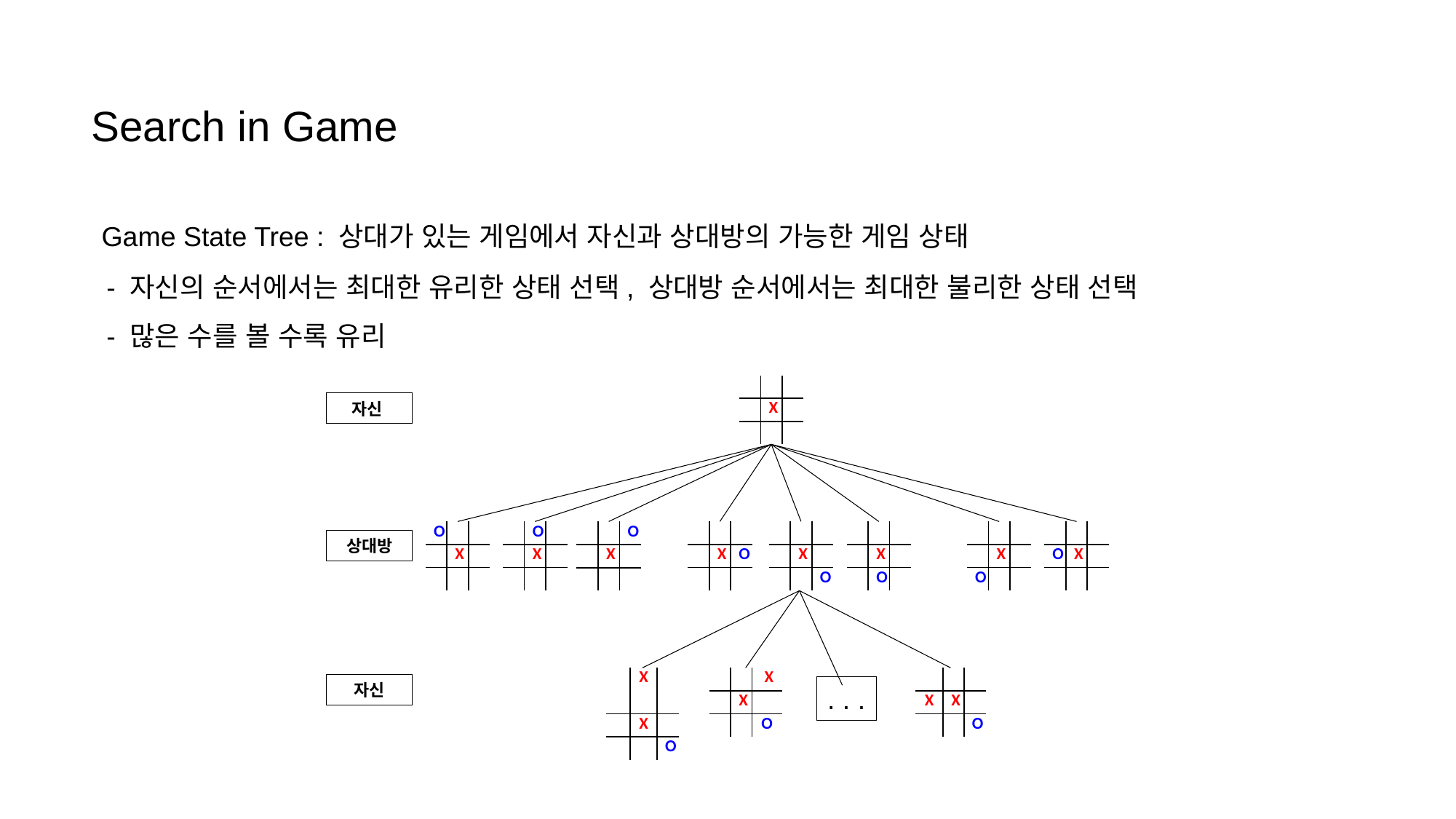

Search in Game

 Game State Tree : 상대가 있는 게임에서 자신과 상대방의 가능한 게임 상태
  - 자신의 순서에서는 최대한 유리한 상태 선택, 상대방 순서에서는 최대한 불리한 상태 선택
  - 많은 수를 볼 수록 유리
|  |  |  |
| --- | --- | --- |
|  | X |  |
|  |  |  |
자신
| O |  |  |
| --- | --- | --- |
|  | X |  |
|  |  |  |
|  | O |  |
| --- | --- | --- |
|  | X |  |
|  |  |  |
|  |  | O |
| --- | --- | --- |
|  | X |  |
|  |  |  |
|  |  |  |
| --- | --- | --- |
|  | X | O |
|  |  |  |
|  |  |  |
| --- | --- | --- |
|  | X |  |
|  |  | O |
|  |  |  |
| --- | --- | --- |
|  | X |  |
|  | O |  |
|  |  |  |
| --- | --- | --- |
|  | X |  |
| O |  |  |
|  |  |  |
| --- | --- | --- |
| O | X |  |
|  |  |  |
상대방
|  | X |  |
| --- | --- | --- |
|  | X |  |
|  |  | O |
|  |  | X |
| --- | --- | --- |
|  | X |  |
|  |  | O |
|  |  |  |
| --- | --- | --- |
| X | X |  |
|  |  | O |
자신
. . .